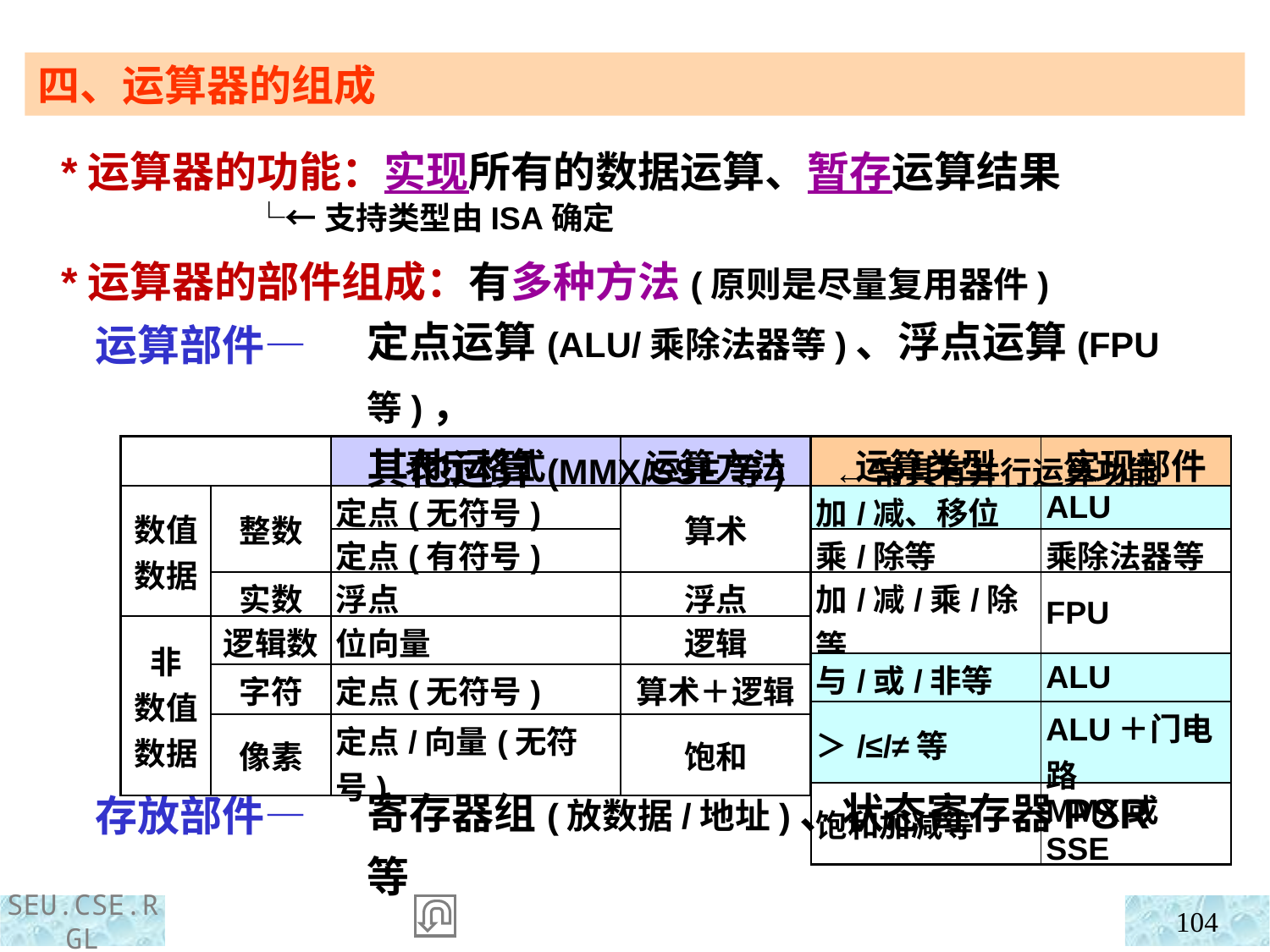

四、运算器的组成
  *运算器的功能：实现所有的数据运算、暂存运算结果
                              └←支持类型由ISA确定
  *运算器的部件组成：有多种方法(原则是尽量复用器件)
     运算部件—

     存放部件—
定点运算(ALU/乘除法器等)、浮点运算(FPU等)，
其他运算(MMX/SSE等)     ←常具有并行运算功能
|  |  | 表示格式 | 运算方法 |
| --- | --- | --- | --- |
| 数值 数据 | 整数 | 定点(无符号) | 算术 |
|  |  | 定点(有符号) |  |
|  | 实数 | 浮点 | 浮点 |
| 非 数值 数据 | 逻辑数 | 位向量 | 逻辑 |
|  | 字符 | 定点(无符号) | 算术＋逻辑 |
|  | 像素 | 定点/向量(无符号) | 饱和 |
| 运算类型 | 实现部件 |
| --- | --- |
| 加/减、移位 | ALU |
| 乘/除等 | 乘除法器等 |
| 加/减/乘/除等 | FPU |
| 与/或/非等 | ALU |
| ＞/≤/≠等 | ALU＋门电路 |
| 饱和加减等 | MMX或SSE |
寄存器组(放数据/地址)、状态寄存器PSR等

104